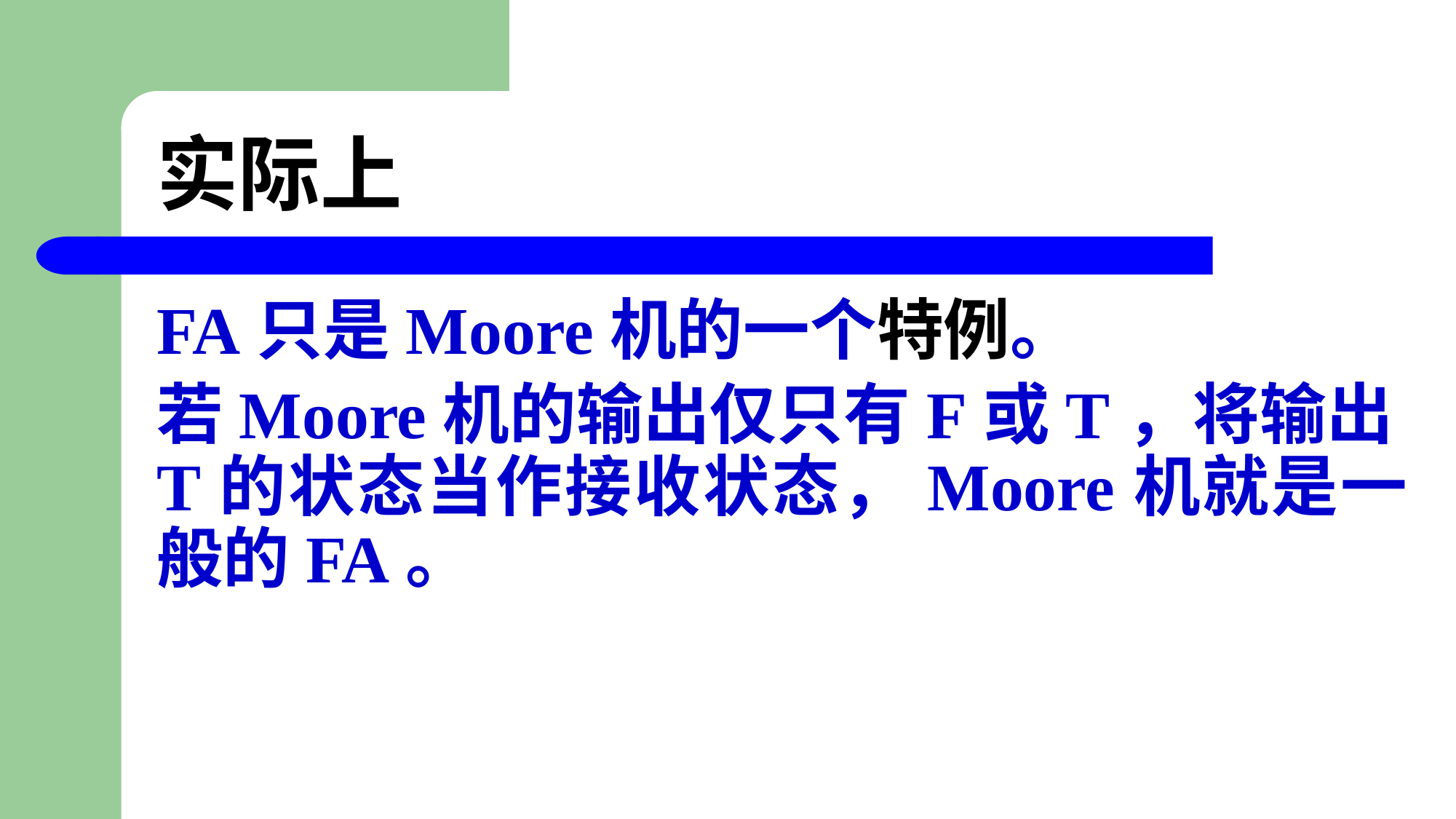

# 实际上
FA只是Moore机的一个特例。
若Moore机的输出仅只有F或T，将输出T的状态当作接收状态，Moore机就是一般的FA。